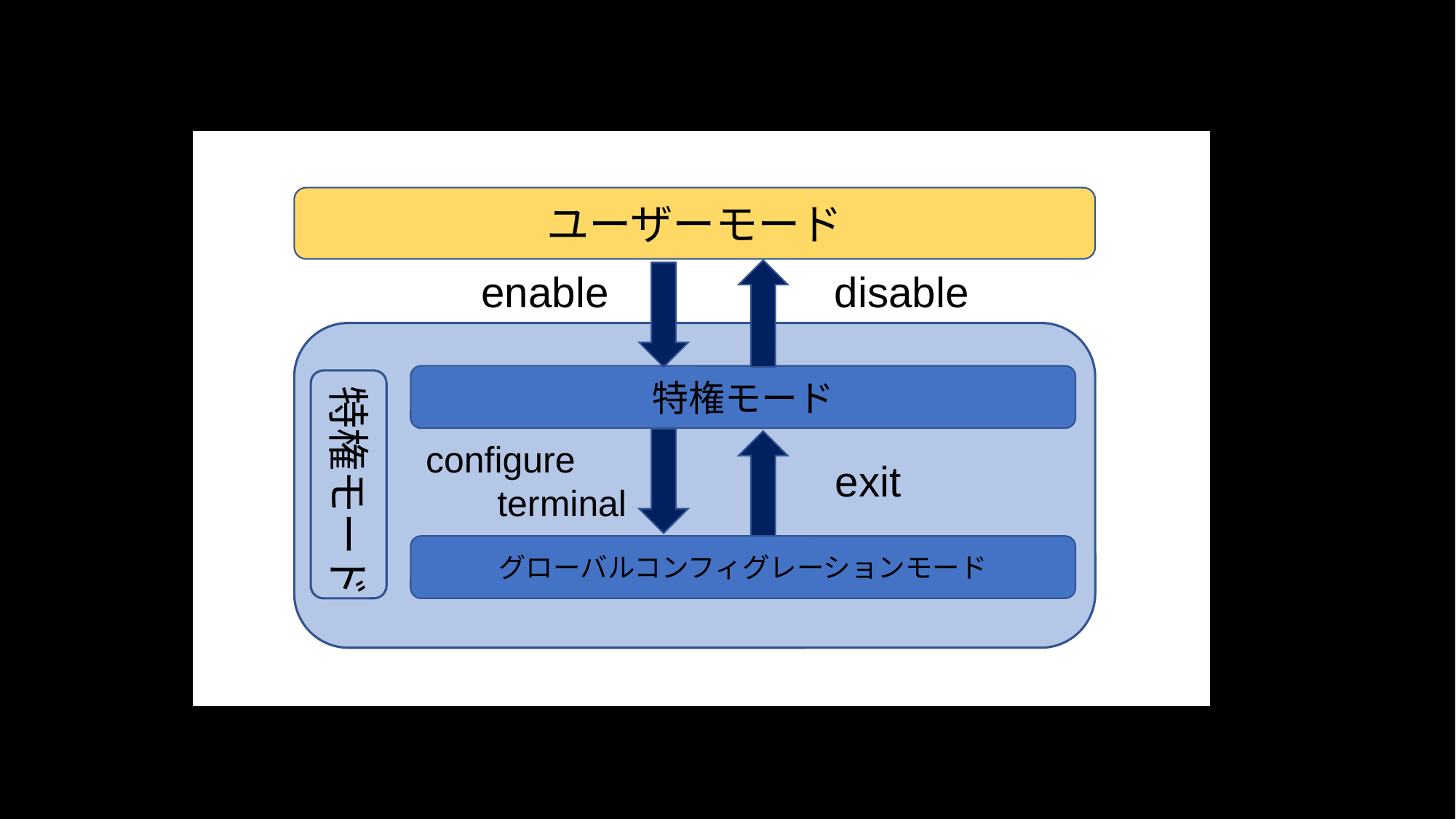

ユーザーモード
enable
disable

特権モード

特権モード

configure
       terminal

exit
グローバルコンフィグレーションモード